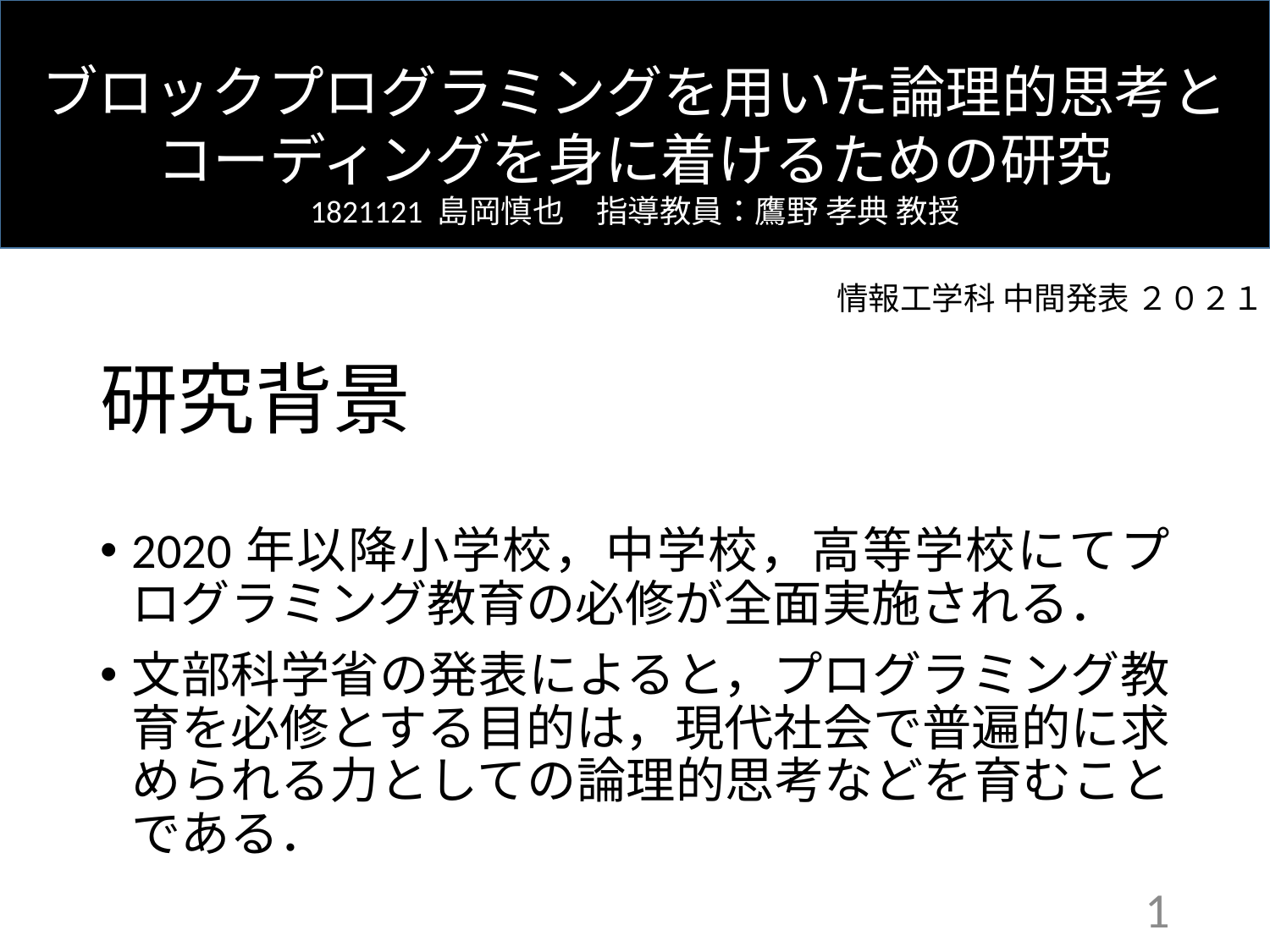

ブロックプログラミングを用いた論理的思考と
コーディングを身に着けるための研究
1821121 島岡慎也　指導教員：鷹野 孝典 教授
情報工学科 中間発表 ２０２１
# 研究背景
2020年以降小学校，中学校，高等学校にてプログラミング教育の必修が全面実施される．
文部科学省の発表によると，プログラミング教育を必修とする目的は，現代社会で普遍的に求められる力としての論理的思考などを育むことである．
1